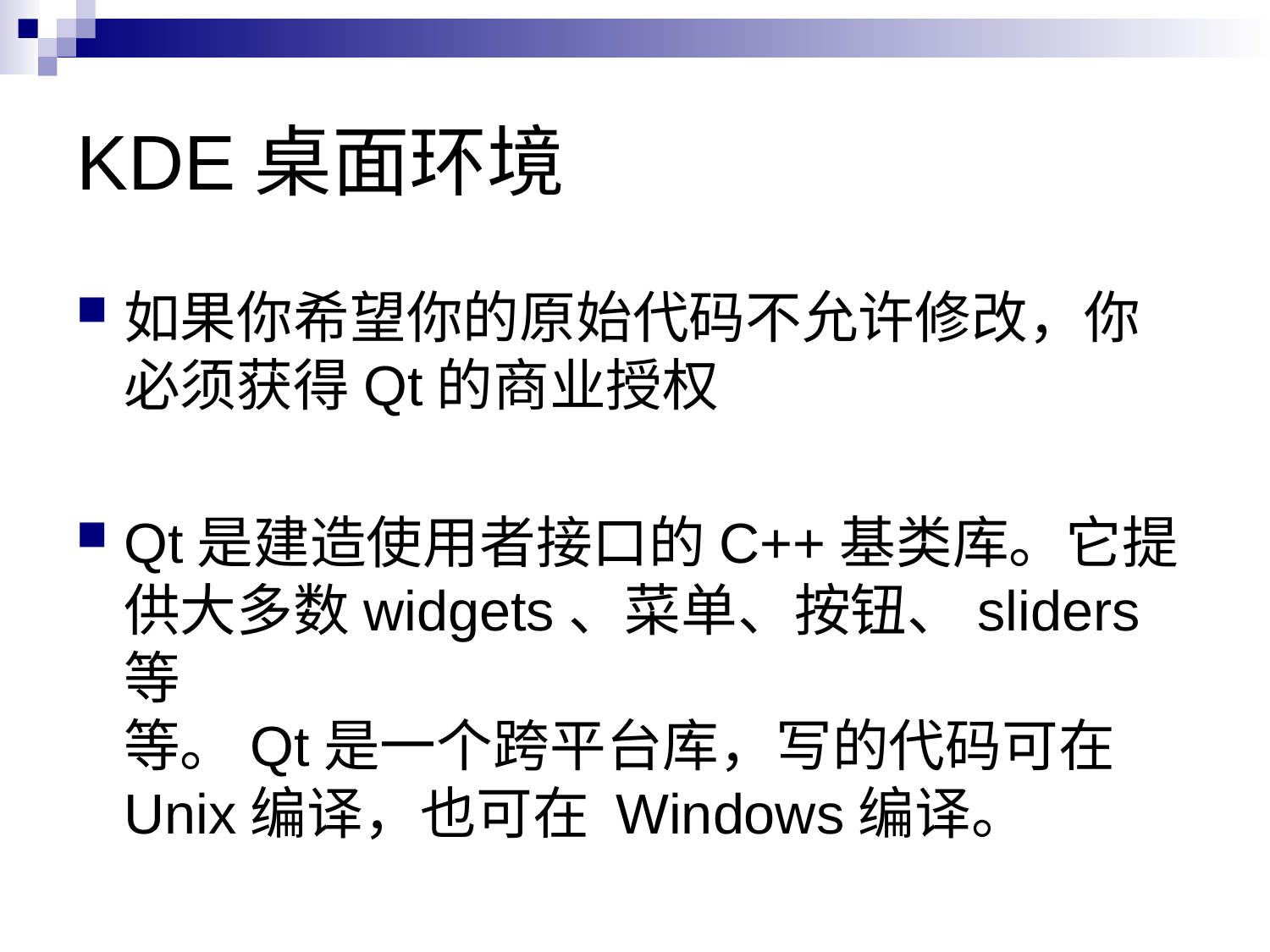

# KDE桌面环境
如果你希望你的原始代码不允许修改，你必须获得Qt的商业授权

Qt是建造使用者接口的C++基类库。它提供大多数widgets、菜单、按钮、sliders等
等。Qt是一个跨平台库，写的代码可在Unix编译，也可在 Windows编译。